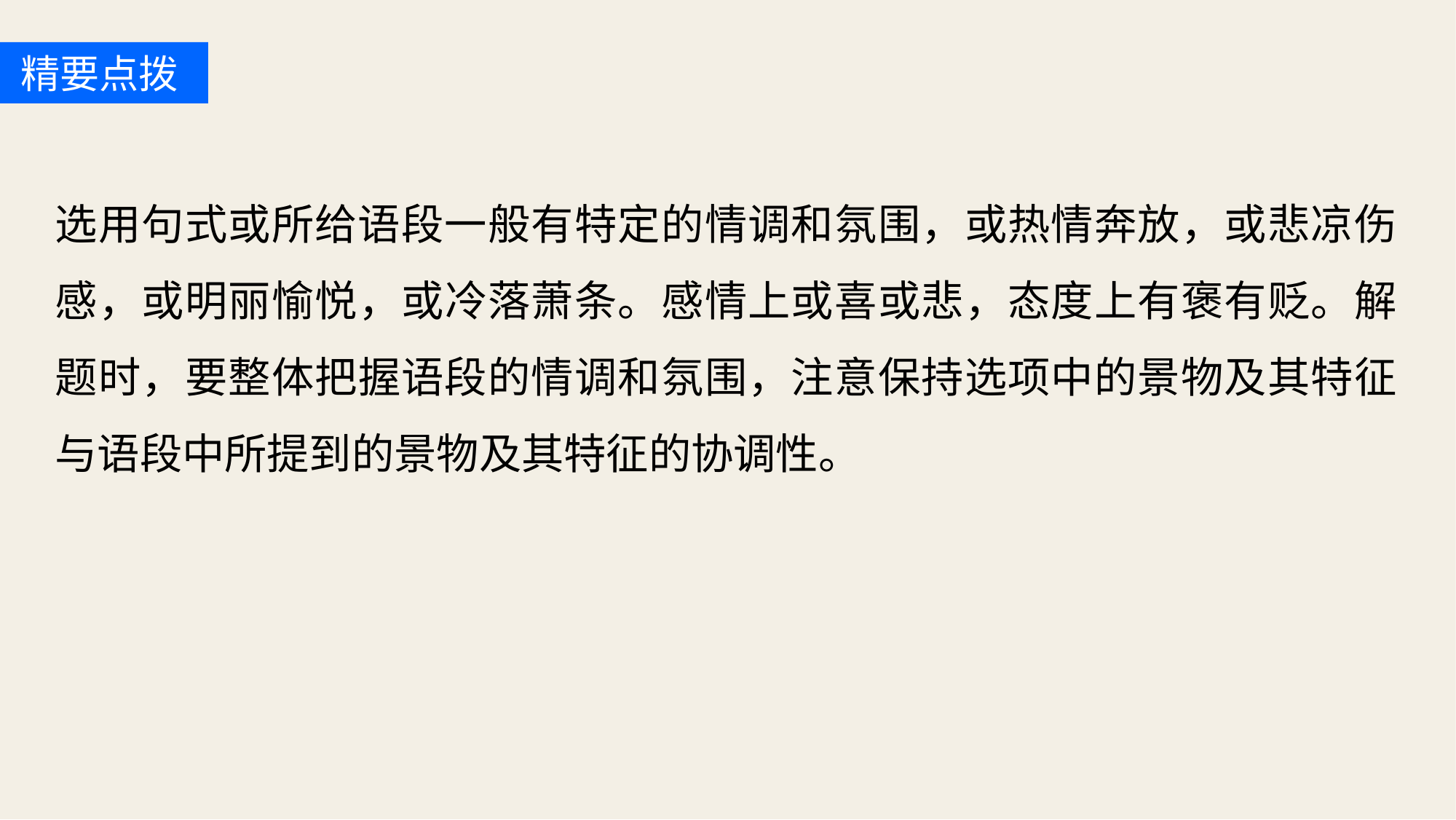

精要点拨
选用句式或所给语段一般有特定的情调和氛围，或热情奔放，或悲凉伤感，或明丽愉悦，或冷落萧条。感情上或喜或悲，态度上有褒有贬。解题时，要整体把握语段的情调和氛围，注意保持选项中的景物及其特征与语段中所提到的景物及其特征的协调性。